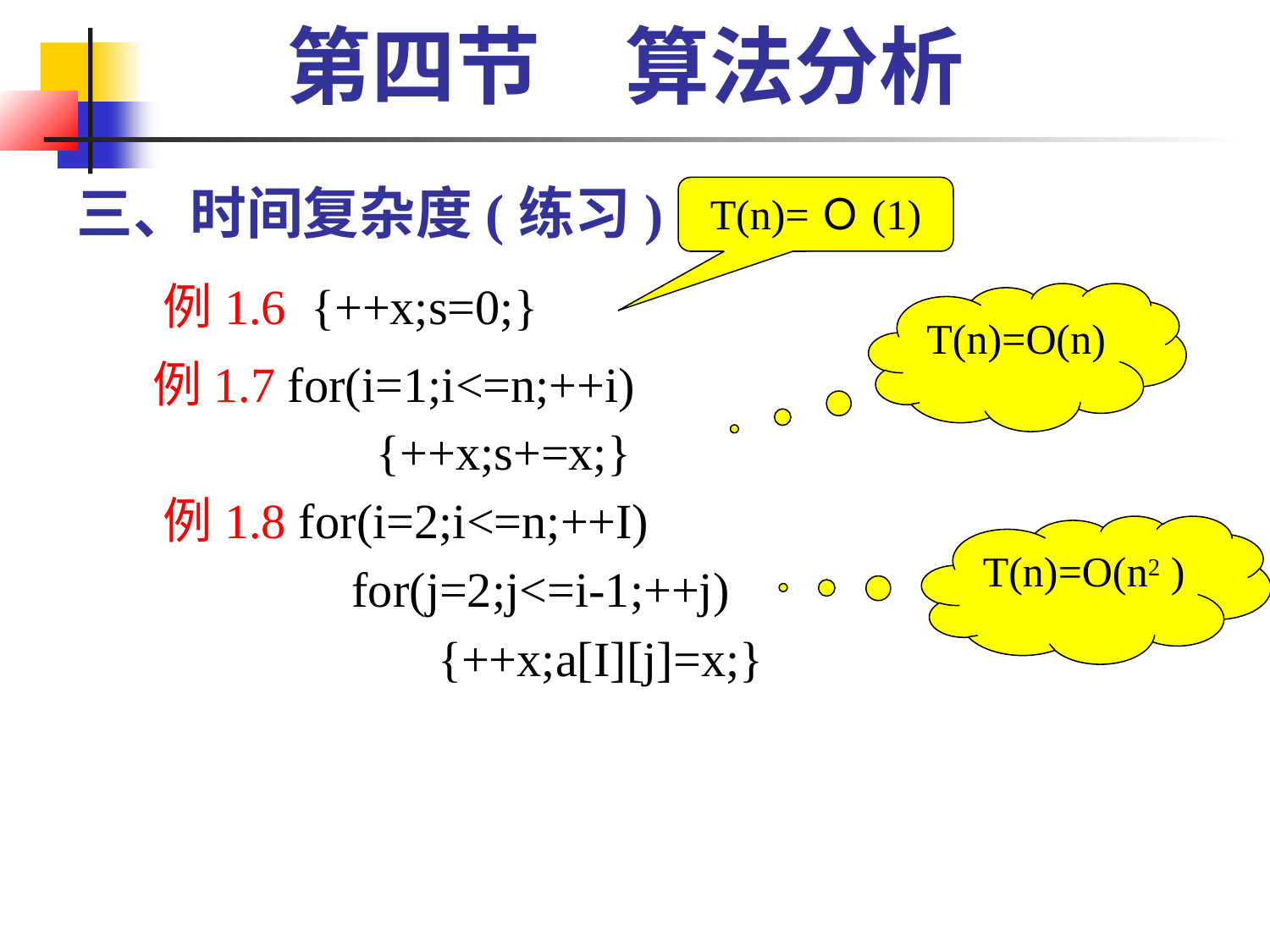

第四节　算法分析
三、时间复杂度(练习)
T(n)=Ｏ(1)
   例1.6  {++x;s=0;}
  例1.7 for(i=1;i<=n;++i)
                     {++x;s+=x;}
   例1.8 for(i=2;i<=n;++I)
                   for(j=2;j<=i-1;++j)
                          {++x;a[I][j]=x;}
T(n)=O(n)

T(n)=O(n2 )